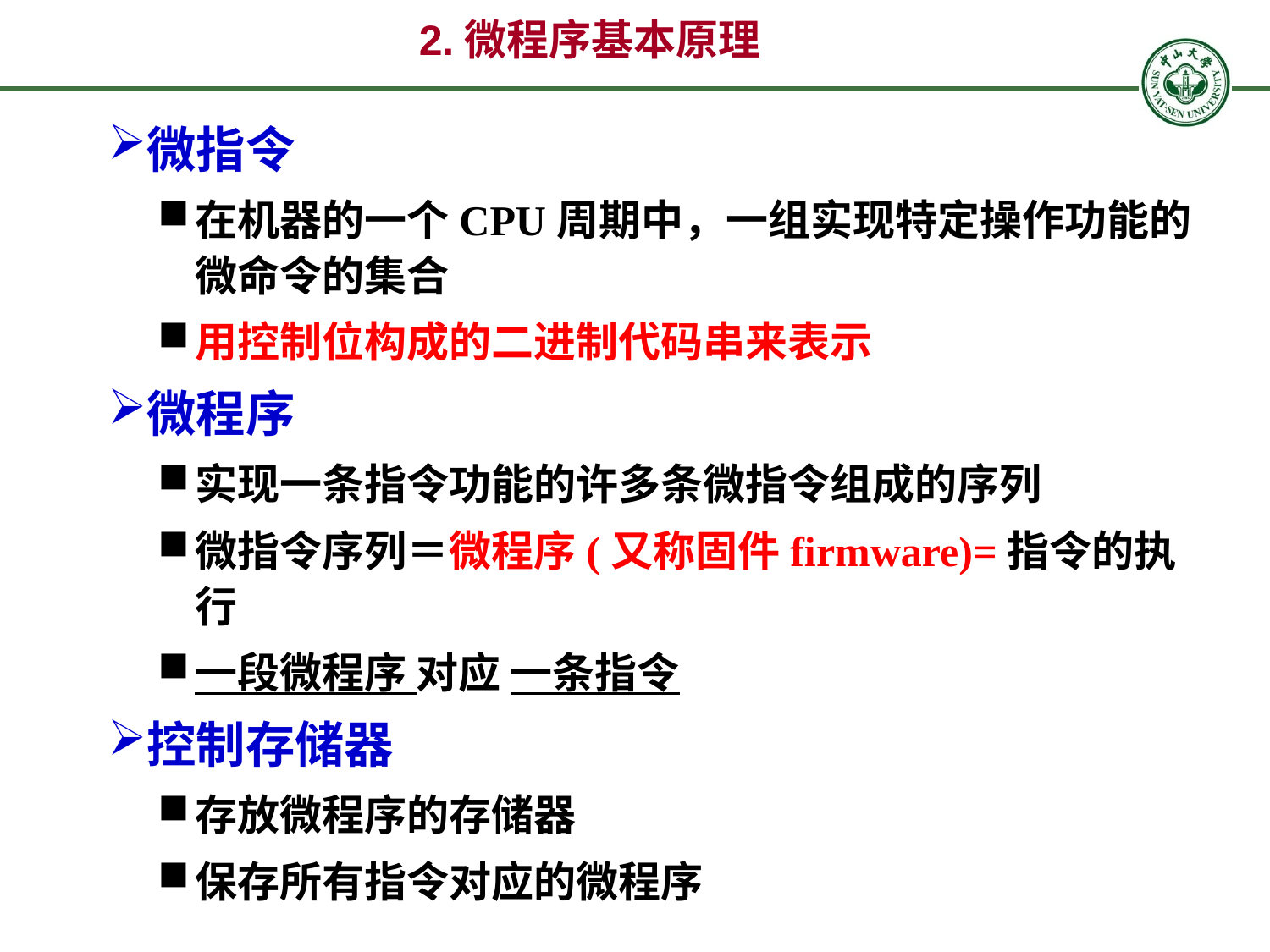

# 2.微程序基本原理
微指令
在机器的一个CPU周期中，一组实现特定操作功能的微命令的集合
用控制位构成的二进制代码串来表示
微程序
实现一条指令功能的许多条微指令组成的序列
微指令序列＝微程序(又称固件firmware)=指令的执行
一段微程序 对应 一条指令
控制存储器
存放微程序的存储器
保存所有指令对应的微程序